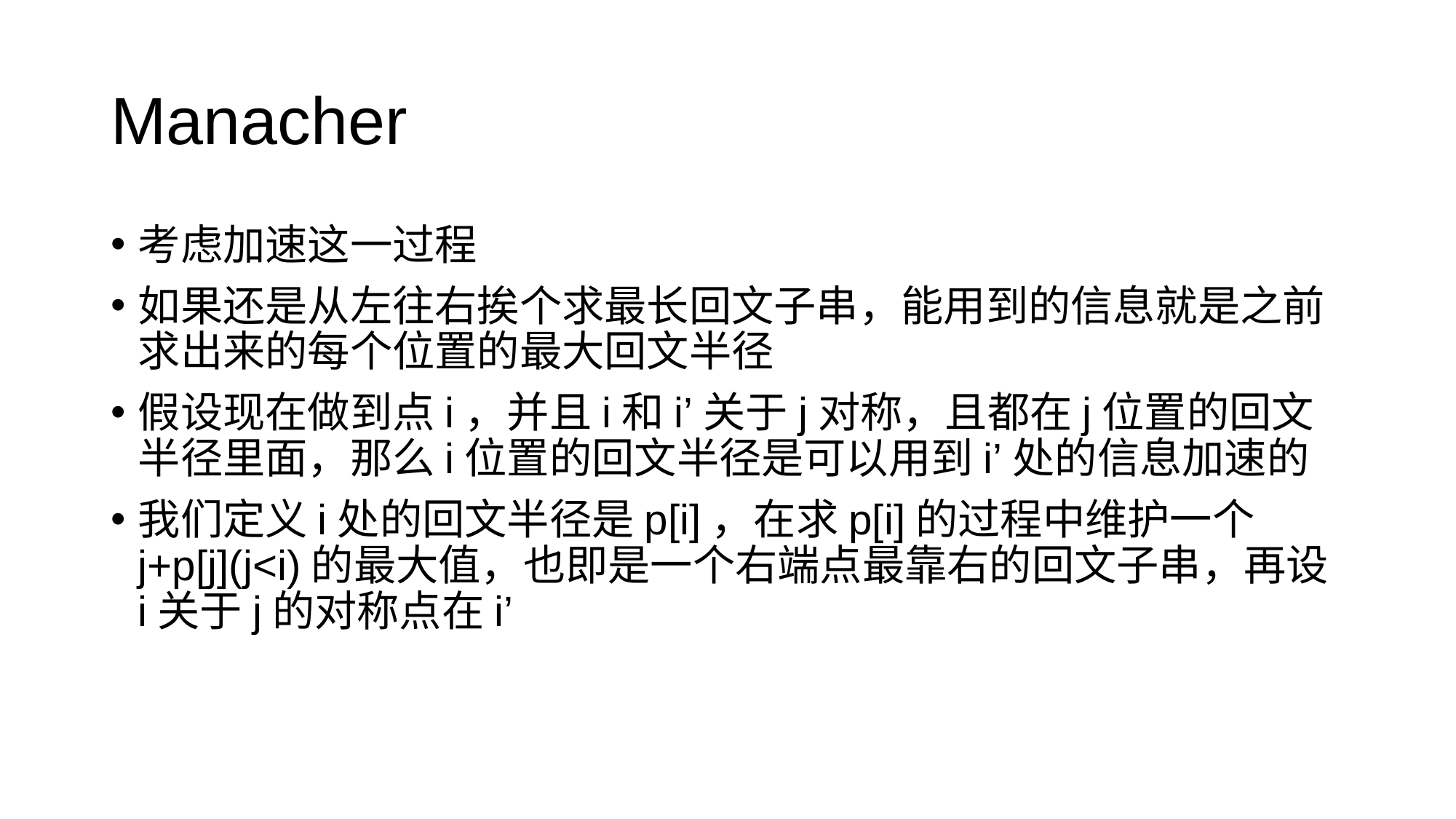

# Manacher
考虑加速这一过程
如果还是从左往右挨个求最长回文子串，能用到的信息就是之前求出来的每个位置的最大回文半径
假设现在做到点i，并且i和i’关于j对称，且都在j位置的回文半径里面，那么i位置的回文半径是可以用到i’处的信息加速的
我们定义i处的回文半径是p[i]，在求p[i]的过程中维护一个j+p[j](j<i)的最大值，也即是一个右端点最靠右的回文子串，再设i关于j的对称点在i’